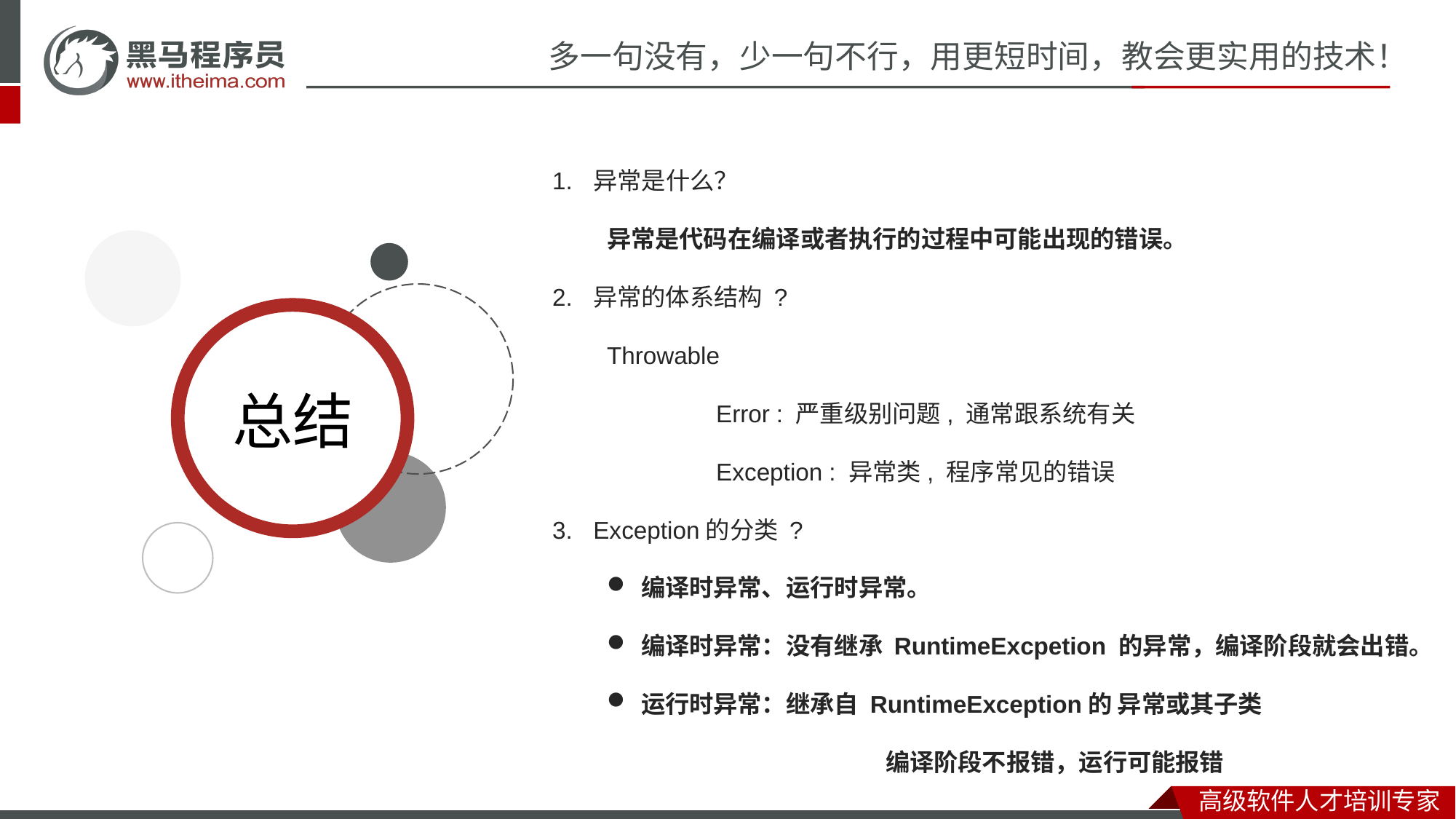

异常是什么？
异常是代码在编译或者执行的过程中可能出现的错误。
异常的体系结构 ?
Throwable
	Error : 严重级别问题, 通常跟系统有关
	Exception : 异常类, 程序常见的错误
Exception的分类 ?
编译时异常、运行时异常。
编译时异常：没有继承 RuntimeExcpetion 的异常，编译阶段就会出错。
运行时异常：继承自 RuntimeException的 异常或其子类
                                                  编译阶段不报错，运行可能报错